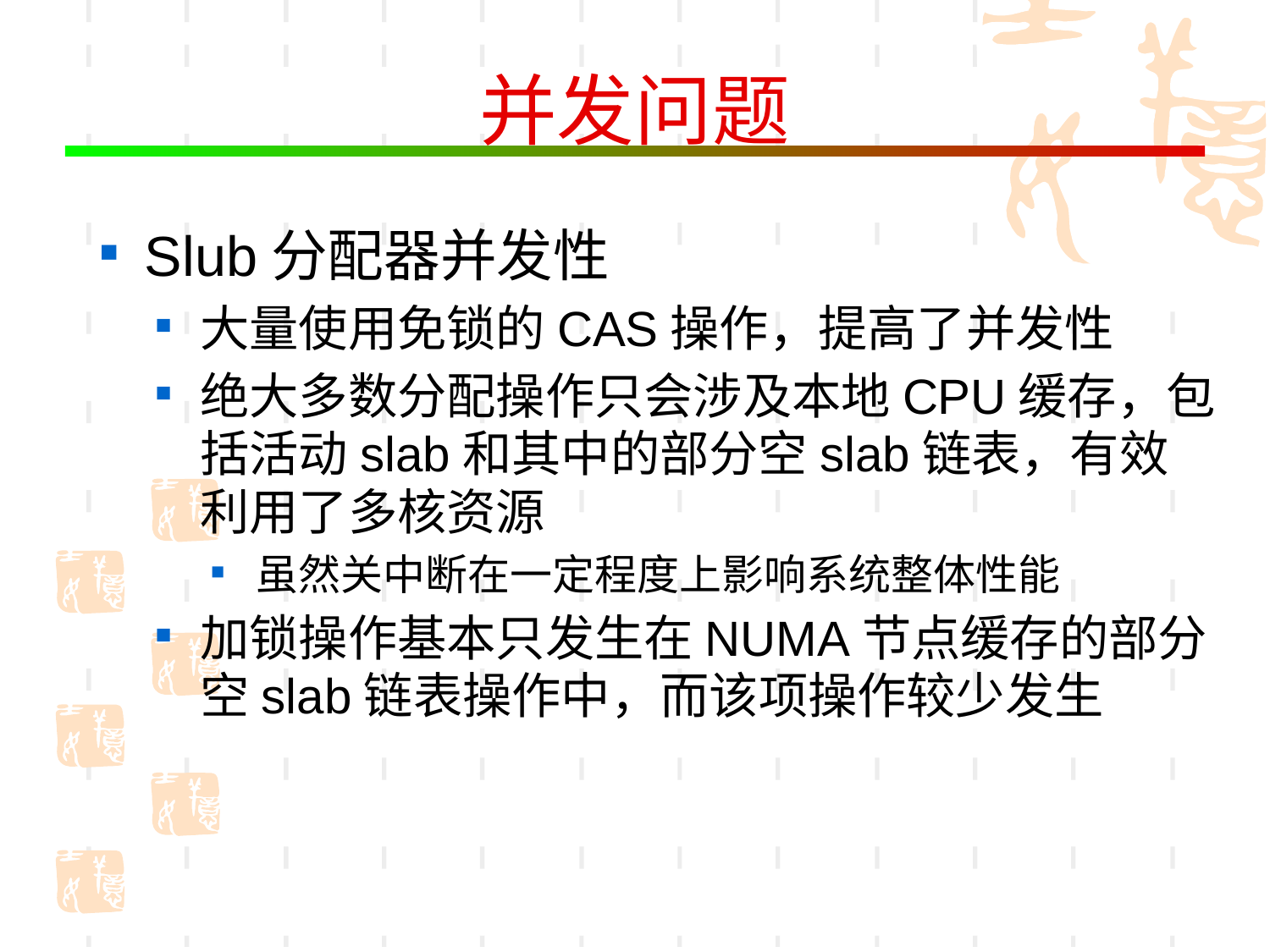

# 并发问题
Slub分配器并发性
大量使用免锁的CAS操作，提高了并发性
绝大多数分配操作只会涉及本地CPU缓存，包括活动slab和其中的部分空slab链表，有效利用了多核资源
虽然关中断在一定程度上影响系统整体性能
加锁操作基本只发生在NUMA节点缓存的部分空slab链表操作中，而该项操作较少发生